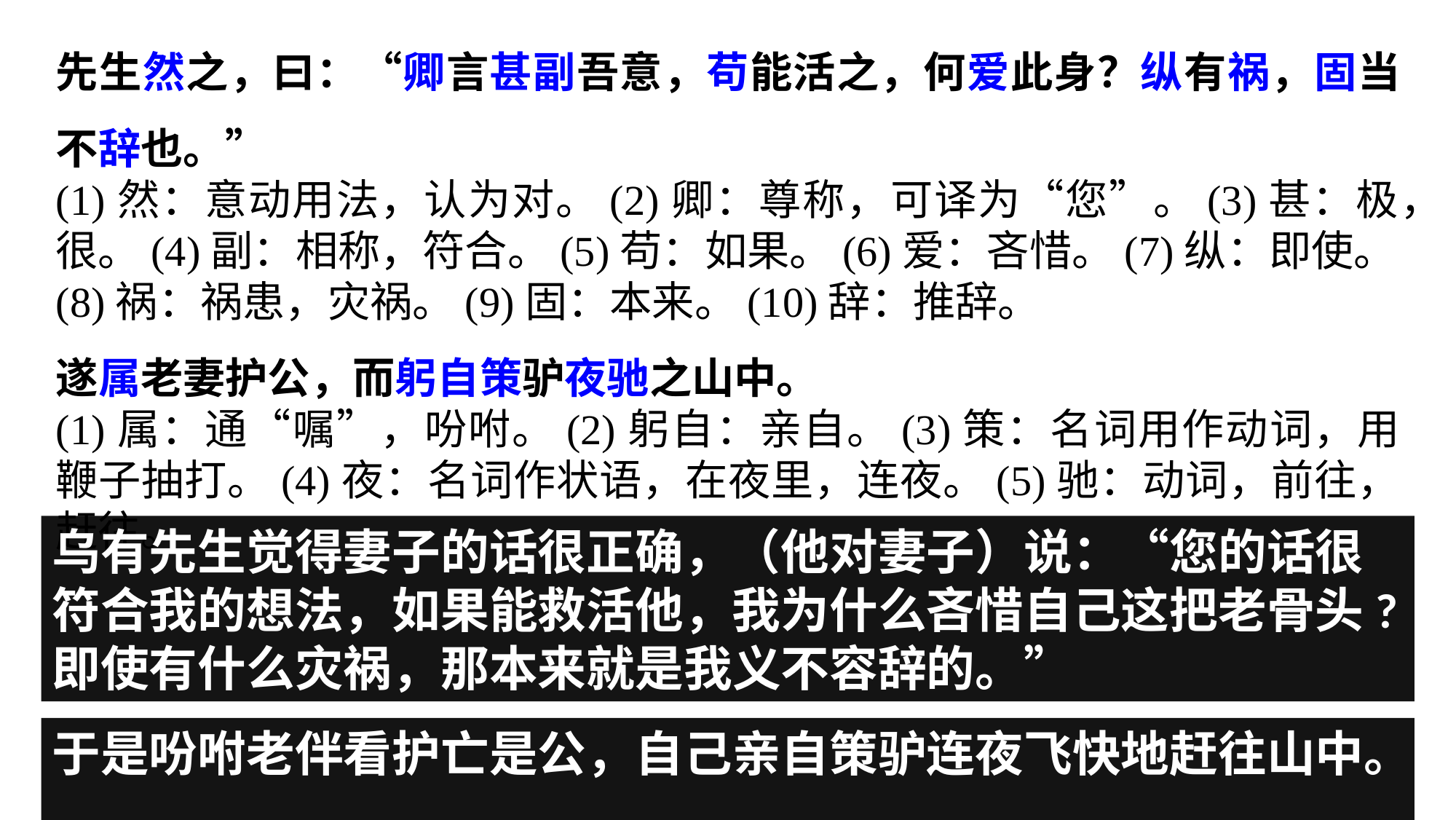

先生然之，曰：“卿言甚副吾意，苟能活之，何爱此身？纵有祸，固当不辞也。”
(1)然：意动用法，认为对。(2)卿：尊称，可译为“您”。(3)甚：极，很。(4)副：相称，符合。(5)苟：如果。(6)爱：吝惜。(7)纵：即使。(8)祸：祸患，灾祸。(9)固：本来。(10)辞：推辞。
遂属老妻护公，而躬自策驴夜驰之山中。
(1)属：通“嘱”，吩咐。(2)躬自：亲自。(3)策：名词用作动词，用鞭子抽打。(4)夜：名词作状语，在夜里，连夜。(5)驰：动词，前往，赶往。
乌有先生觉得妻子的话很正确，（他对妻子）说：“您的话很符合我的想法，如果能救活他，我为什么吝惜自己这把老骨头?即使有什么灾祸，那本来就是我义不容辞的。”
于是吩咐老伴看护亡是公，自己亲自策驴连夜飞快地赶往山中。